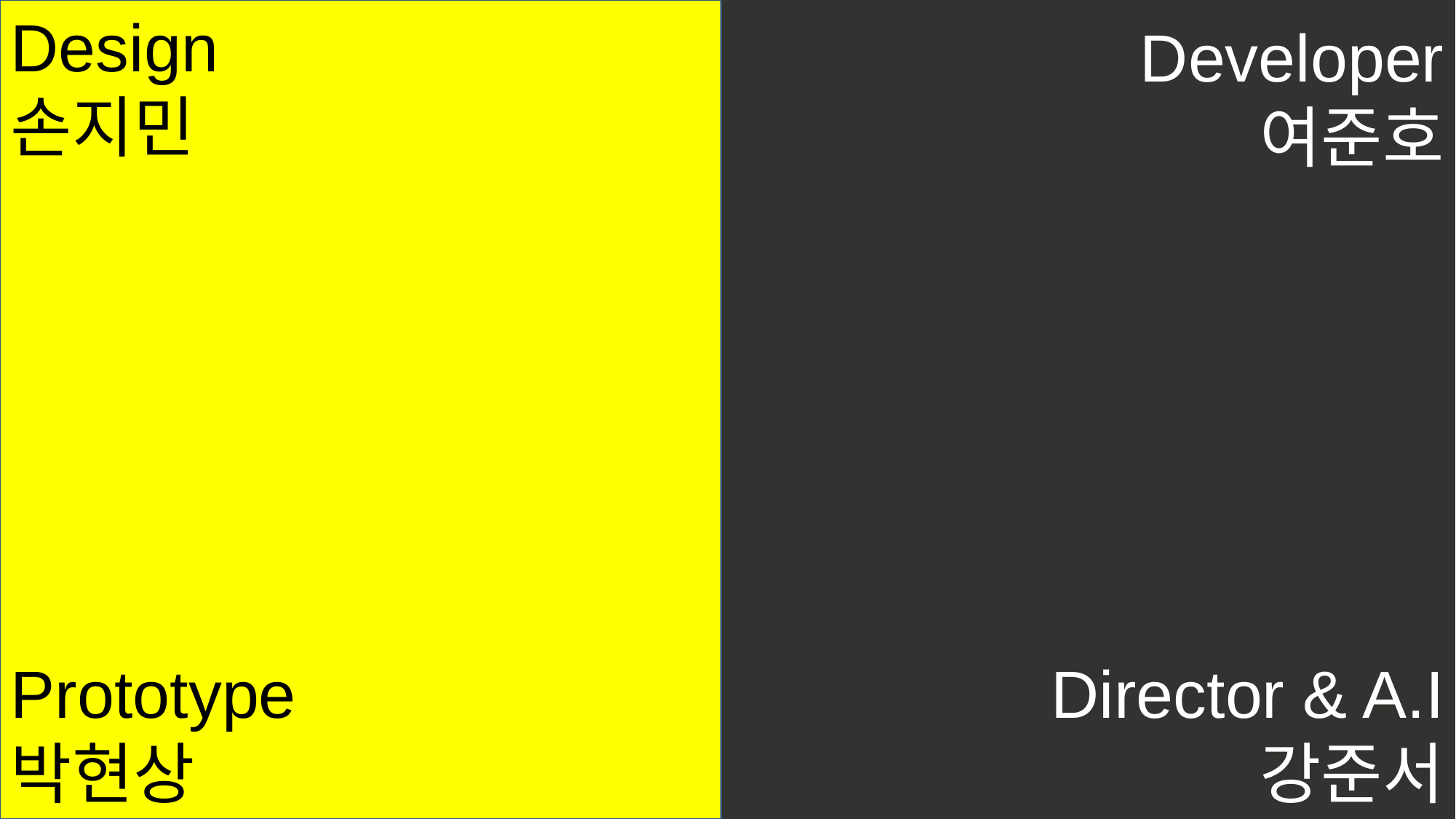

Design
손지민

Developer
여준호
여준호
Designer
Director & A.I
강준서
Prototype
박현상